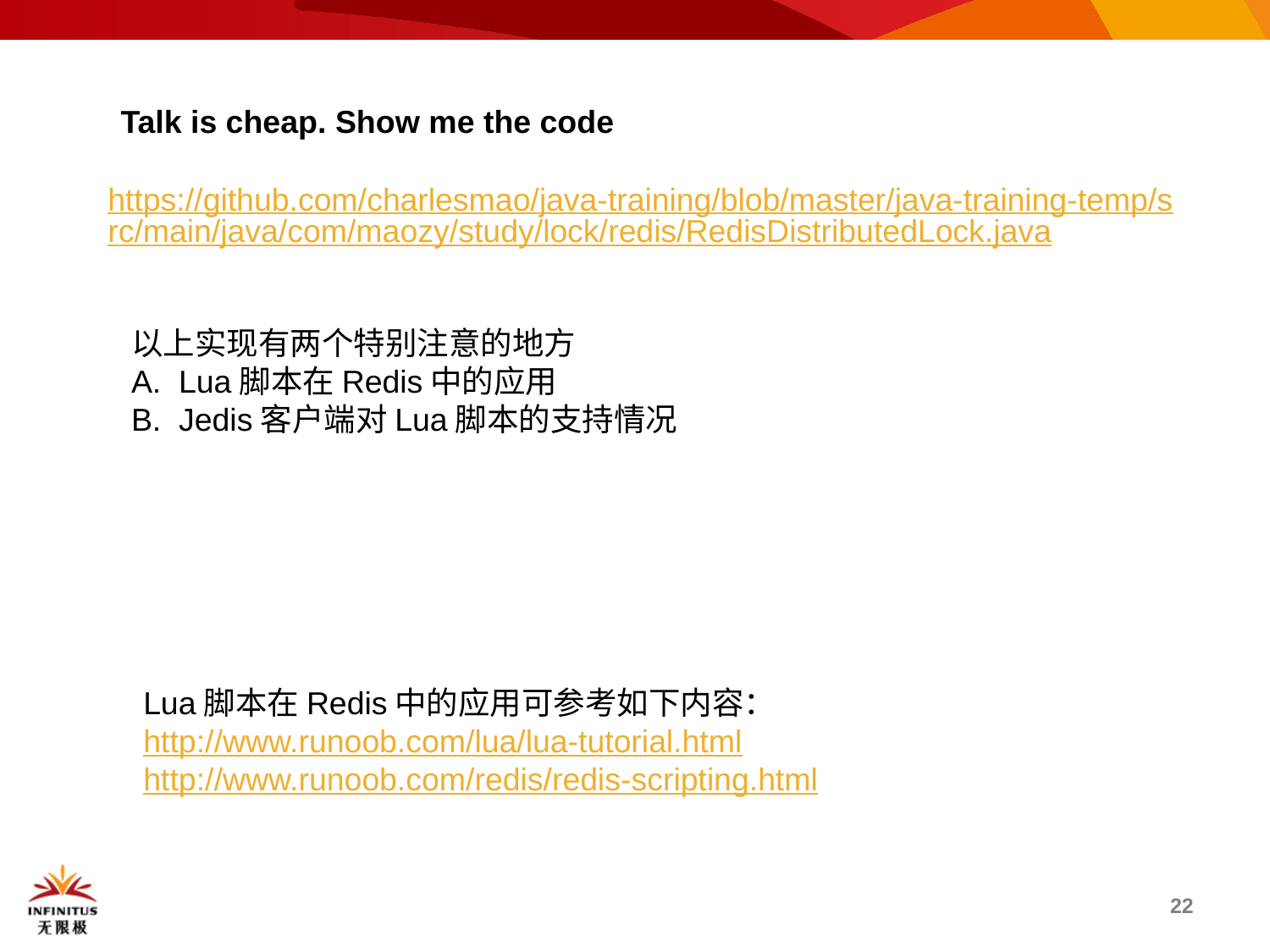

Talk is cheap. Show me the code
https://github.com/charlesmao/java-training/blob/master/java-training-temp/src/main/java/com/maozy/study/lock/redis/RedisDistributedLock.java
以上实现有两个特别注意的地方
Lua脚本在Redis中的应用
Jedis客户端对Lua脚本的支持情况
Lua脚本在Redis中的应用可参考如下内容：
http://www.runoob.com/lua/lua-tutorial.html
http://www.runoob.com/redis/redis-scripting.html
22